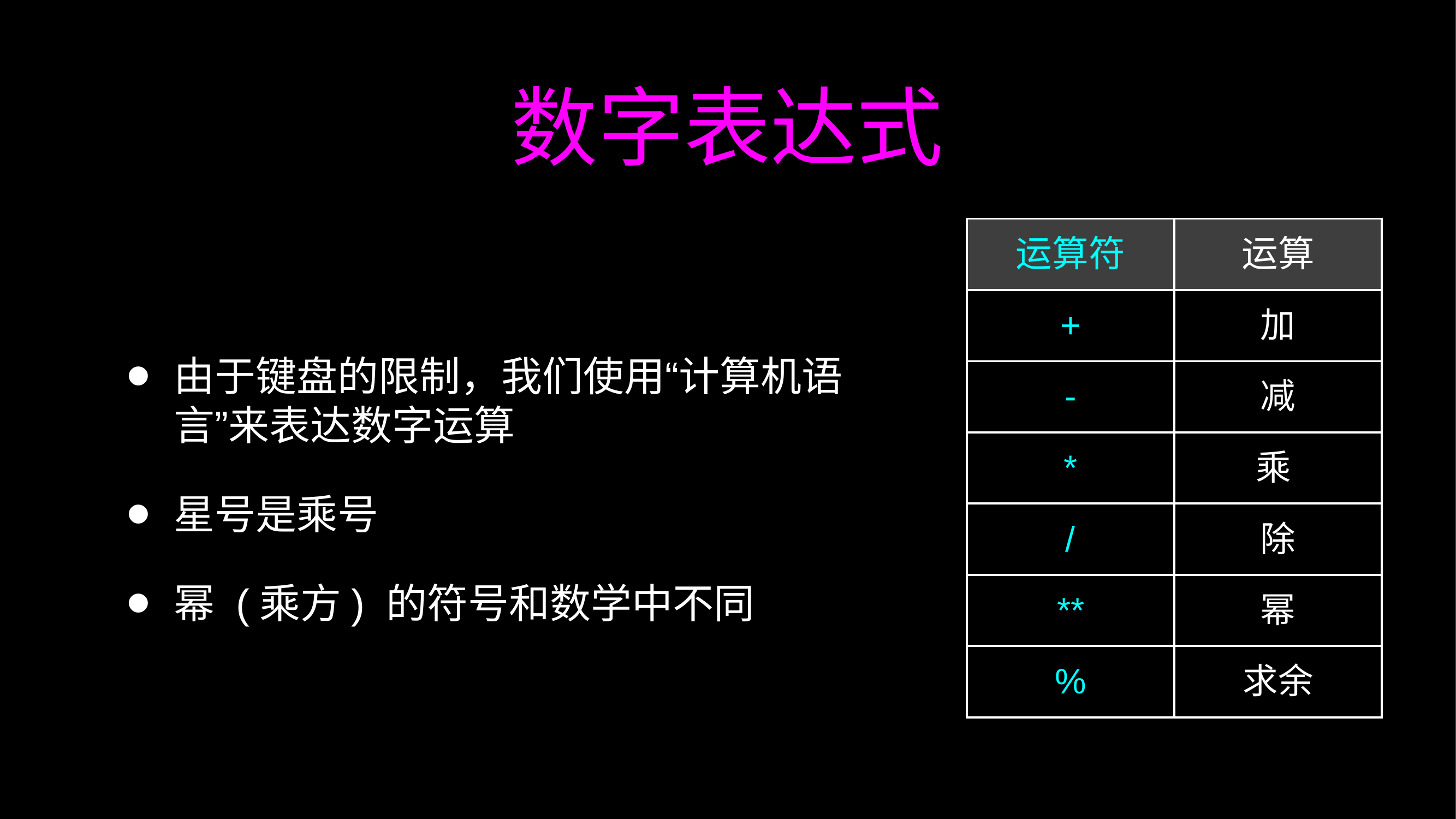

# 数字表达式
| 运算符 | 运算 |
| --- | --- |
| + | 加 |
| - | 减 |
| \* | 乘 |
| / | 除 |
| \*\* | 幂 |
| % | 求余 |
由于键盘的限制，我们使用“计算机语言”来表达数字运算
星号是乘号
幂 (乘方) 的符号和数学中不同